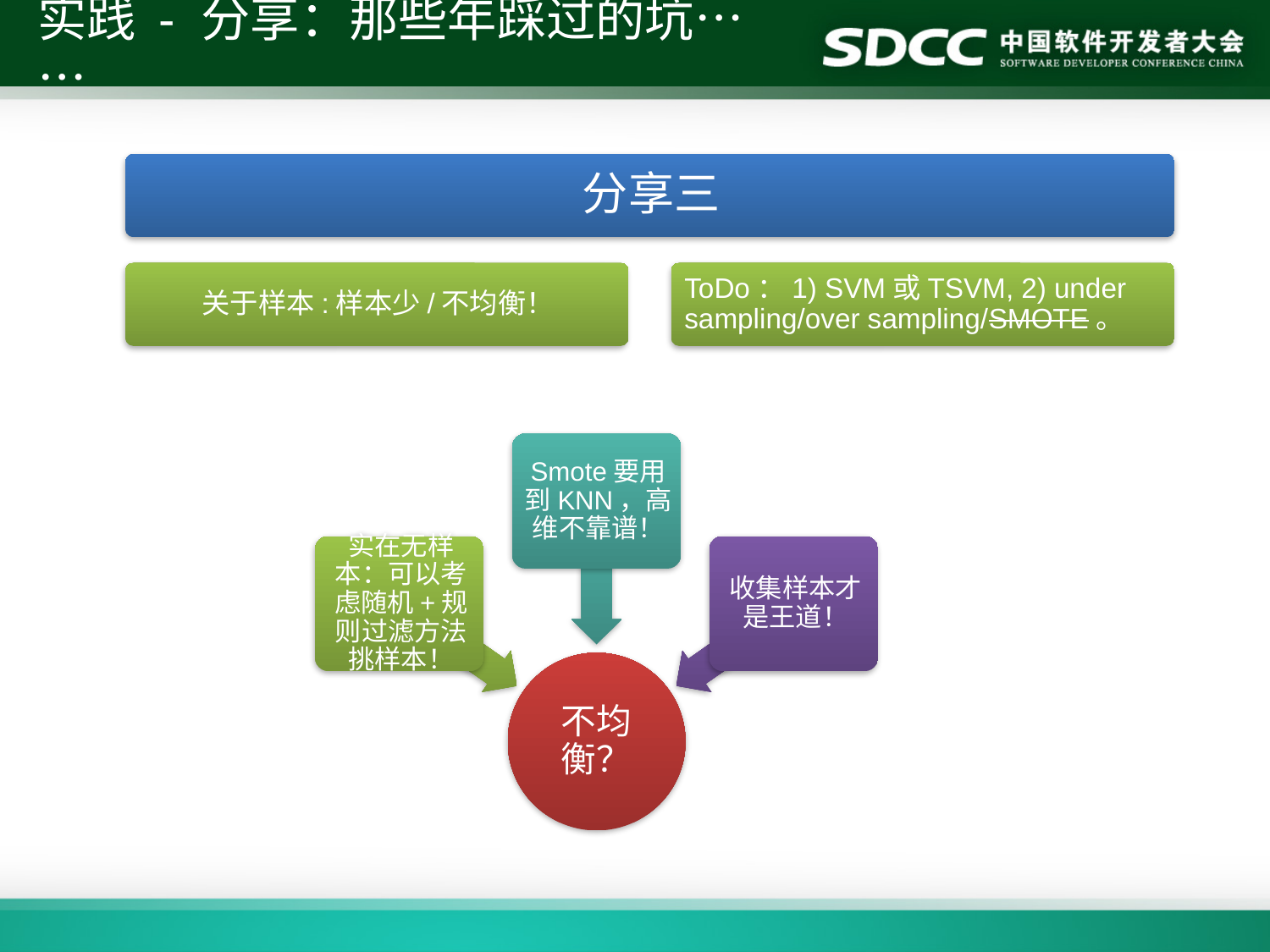

# 实践 - 分享：那些年踩过的坑……
分享三
关于样本:样本少/不均衡！
ToDo：1) SVM或TSVM, 2) under sampling/over sampling/SMOTE。
不均衡？
实在无样本：可以考虑随机+规则过滤方法挑样本！
Smote要用到KNN，高维不靠谱！
收集样本才是王道！